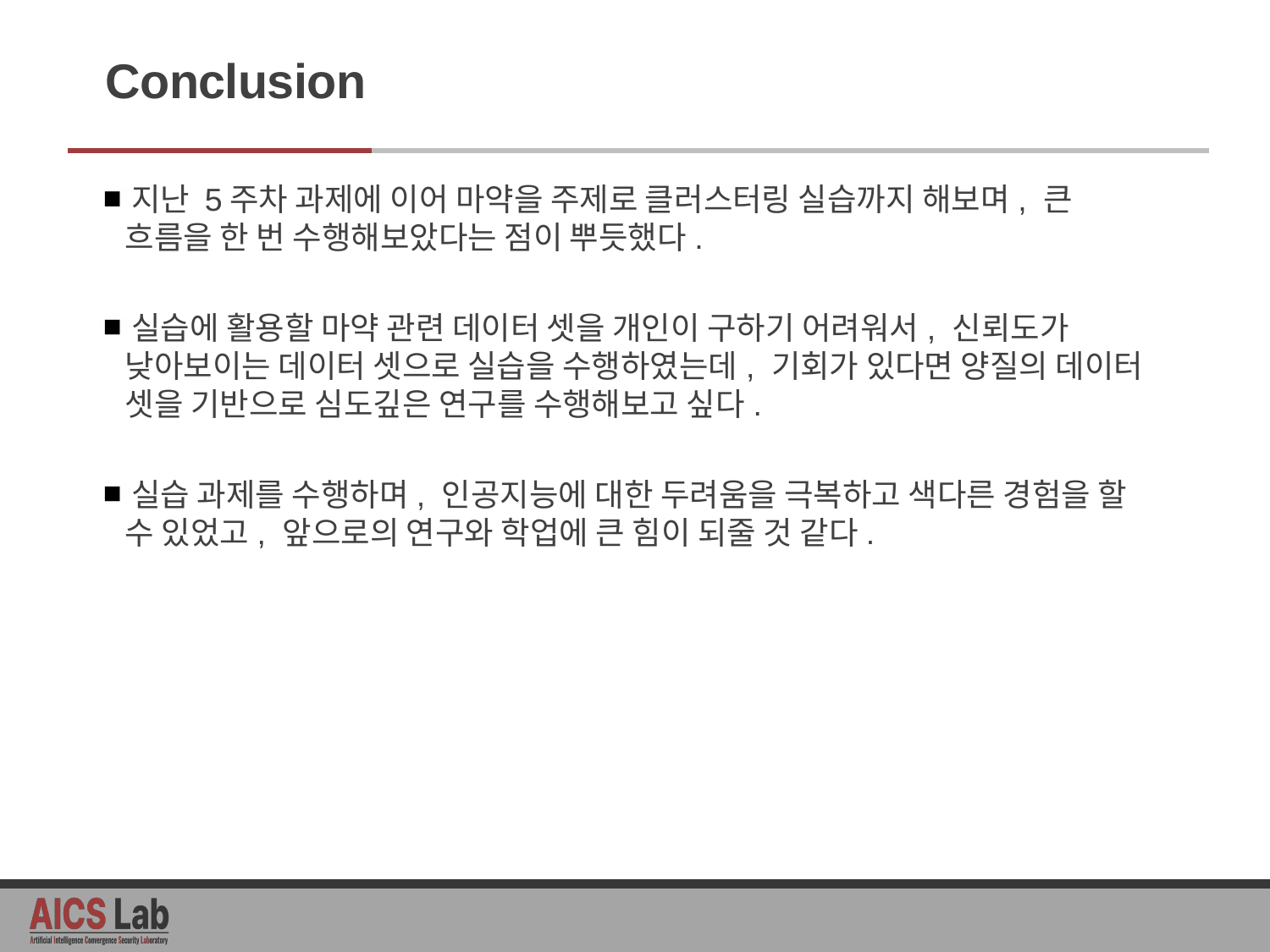

# Conclusion
지난 5주차 과제에 이어 마약을 주제로 클러스터링 실습까지 해보며, 큰 흐름을 한 번 수행해보았다는 점이 뿌듯했다.

실습에 활용할 마약 관련 데이터 셋을 개인이 구하기 어려워서, 신뢰도가 낮아보이는 데이터 셋으로 실습을 수행하였는데, 기회가 있다면 양질의 데이터 셋을 기반으로 심도깊은 연구를 수행해보고 싶다.

실습 과제를 수행하며, 인공지능에 대한 두려움을 극복하고 색다른 경험을 할 수 있었고, 앞으로의 연구와 학업에 큰 힘이 되줄 것 같다.